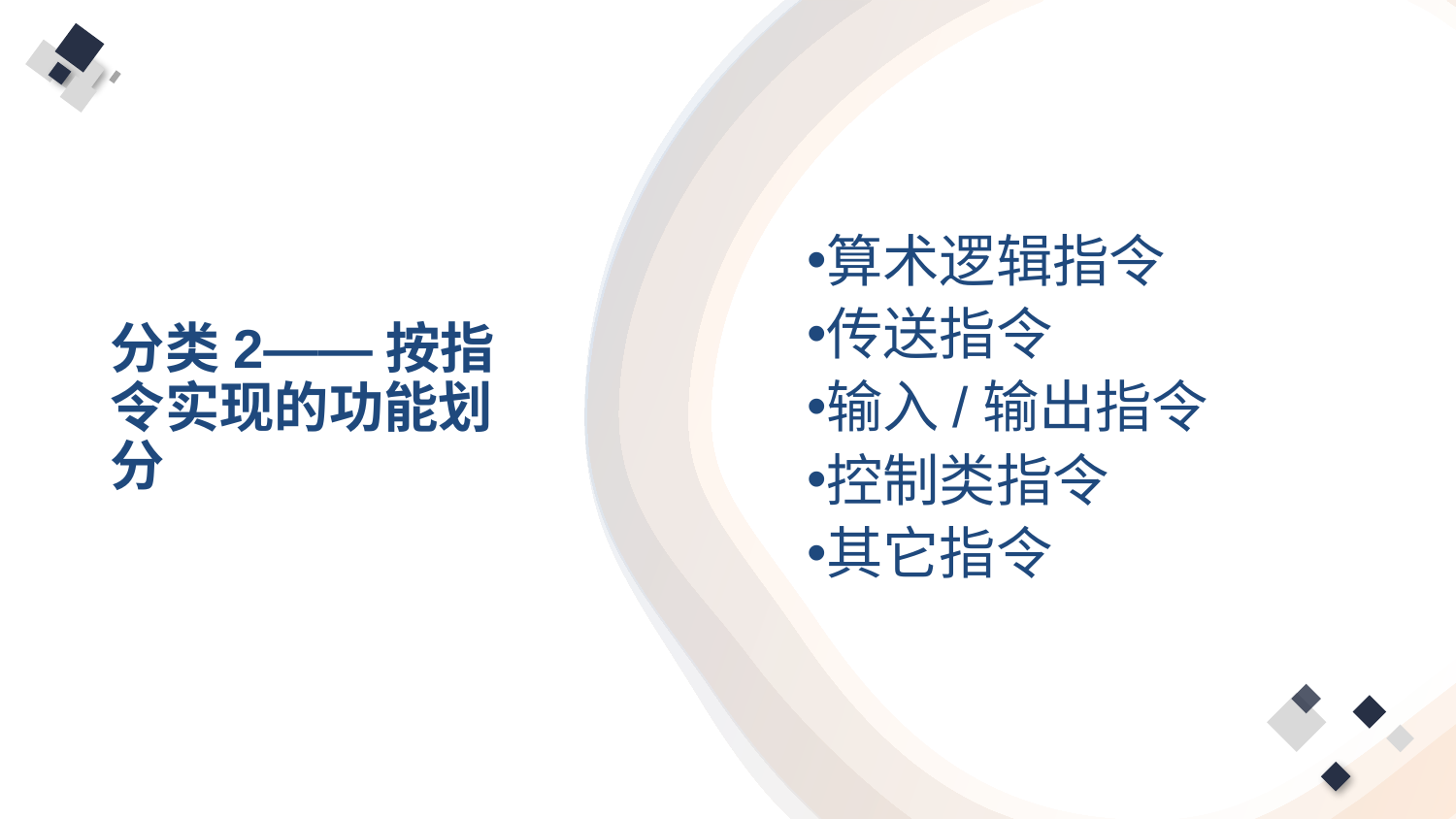

算术逻辑指令
传送指令
输入/输出指令
控制类指令
其它指令
分类2——按指令实现的功能划分